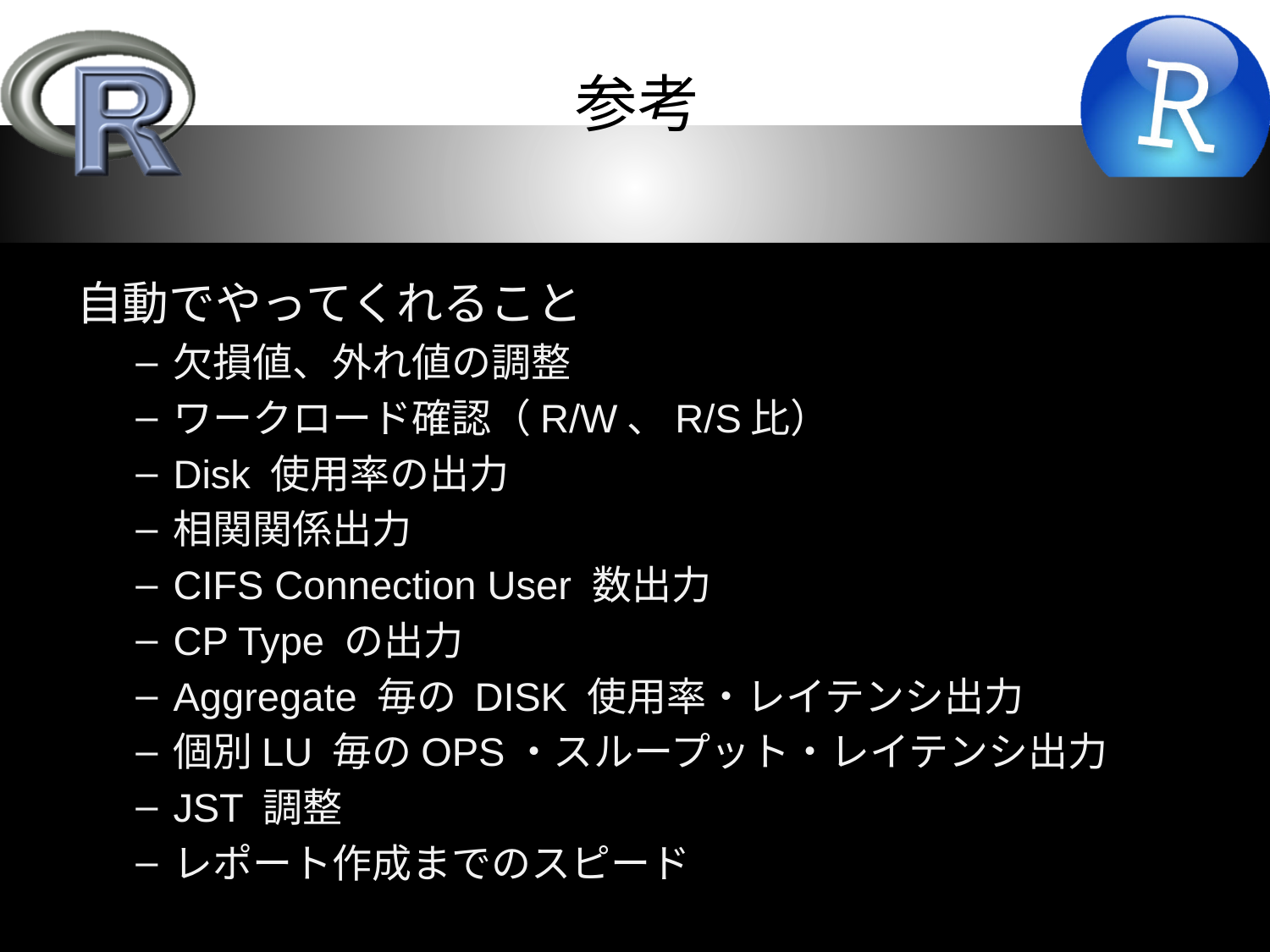

# 参考
自動でやってくれること
欠損値、外れ値の調整
ワークロード確認（R/W、R/S比）
Disk 使用率の出力
相関関係出力
CIFS Connection User 数出力
CP Type の出力
Aggregate 毎の DISK 使用率・レイテンシ出力
個別LU 毎のOPS・スループット・レイテンシ出力
JST 調整
レポート作成までのスピード